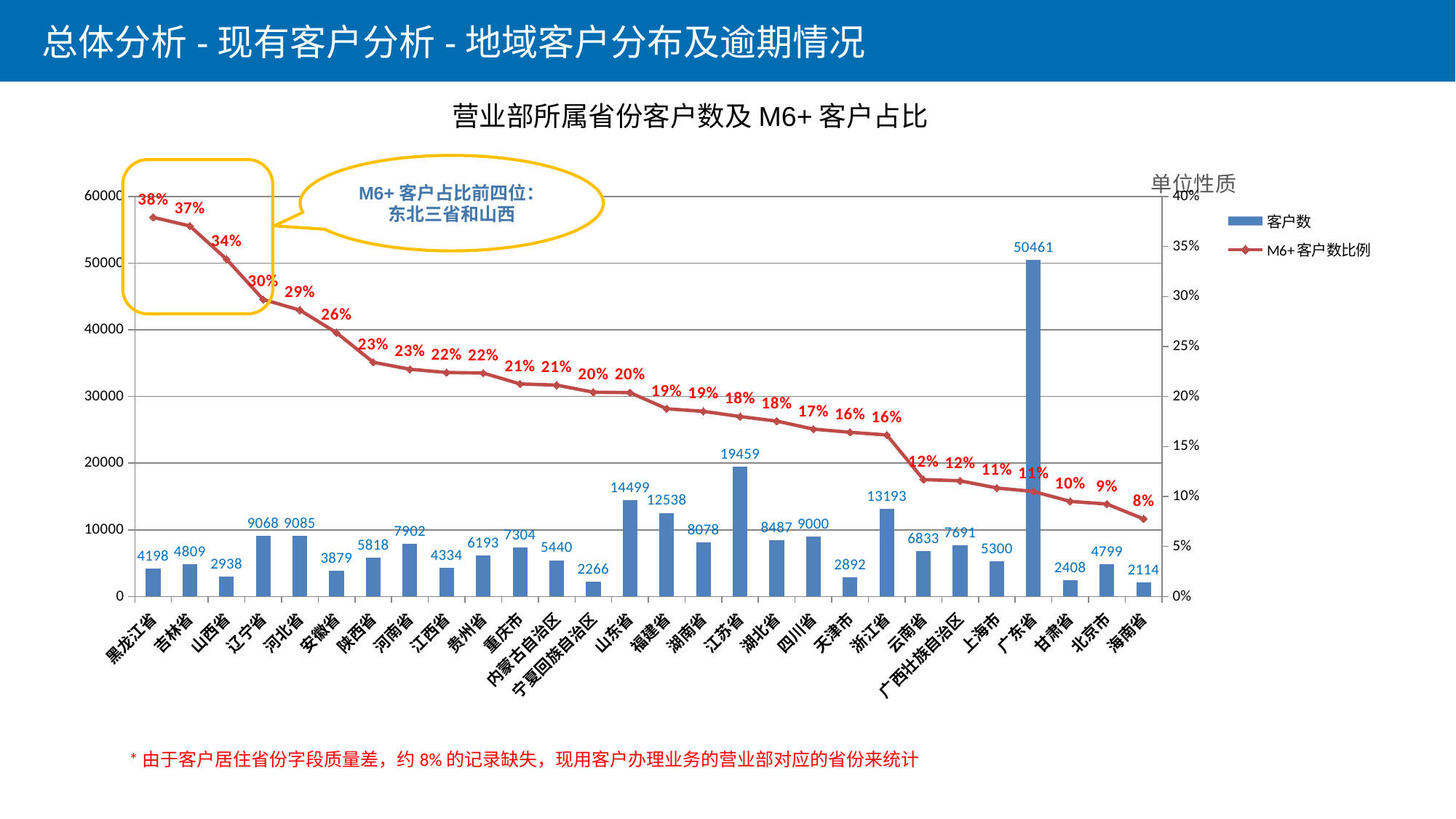

总体分析-现有客户分析-地域客户分布及逾期情况
营业部所属省份客户数及M6+客户占比

### Chart: 单位性质

| Category |
|---|
M6+客户占比前四位：东北三省和山西

### Chart

| Category | 客户数 | M6+客户数比例 |
|---|---|---|
| 黑龙江省 | 4198.0 | 0.37922820390662276 |
| 吉林省 | 4809.0 | 0.3705552089831566 |
| 山西省 | 2938.0 | 0.3373042886317226 |
| 辽宁省 | 9068.0 | 0.2970886634318491 |
| 河北省 | 9085.0 | 0.2864061640066047 |
| 安徽省 | 3879.0 | 0.26372776488785826 |
| 陕西省 | 5818.0 | 0.23427294602956342 |
| 河南省 | 7902.0 | 0.22728423184004073 |
| 江西省 | 4334.0 | 0.22404245500692233 |
| 贵州省 | 6193.0 | 0.22347812045858217 |
| 重庆市 | 7304.0 | 0.2126232201533407 |
| 内蒙古自治区 | 5440.0 | 0.2113970588235294 |
| 宁夏回族自治区 | 2266.0 | 0.20432480141218004 |
| 山东省 | 14499.0 | 0.20394509966204594 |
| 福建省 | 12538.0 | 0.18774924230339807 |
| 湖南省 | 8078.0 | 0.185194355038376 |
| 江苏省 | 19459.0 | 0.1799681381365953 |
| 湖北省 | 8487.0 | 0.17544479792624038 |
| 四川省 | 9000.0 | 0.1674444444444448 |
| 天津市 | 2892.0 | 0.16424619640387292 |
| 浙江省 | 13193.0 | 0.16152505116349591 |
| 云南省 | 6833.0 | 0.11693253329430696 |
| 广西壮族自治区 | 7691.0 | 0.11571967234429853 |
| 上海市 | 5300.0 | 0.1084905660377359 |
| 广东省 | 50461.0 | 0.10501179128435821 |
| 甘肃省 | 2408.0 | 0.09509966777408656 |
| 北京市 | 4799.0 | 0.09251927484892679 |
| 海南省 | 2114.0 | 0.07757805108798486 |
*由于客户居住省份字段质量差，约8%的记录缺失，现用客户办理业务的营业部对应的省份来统计